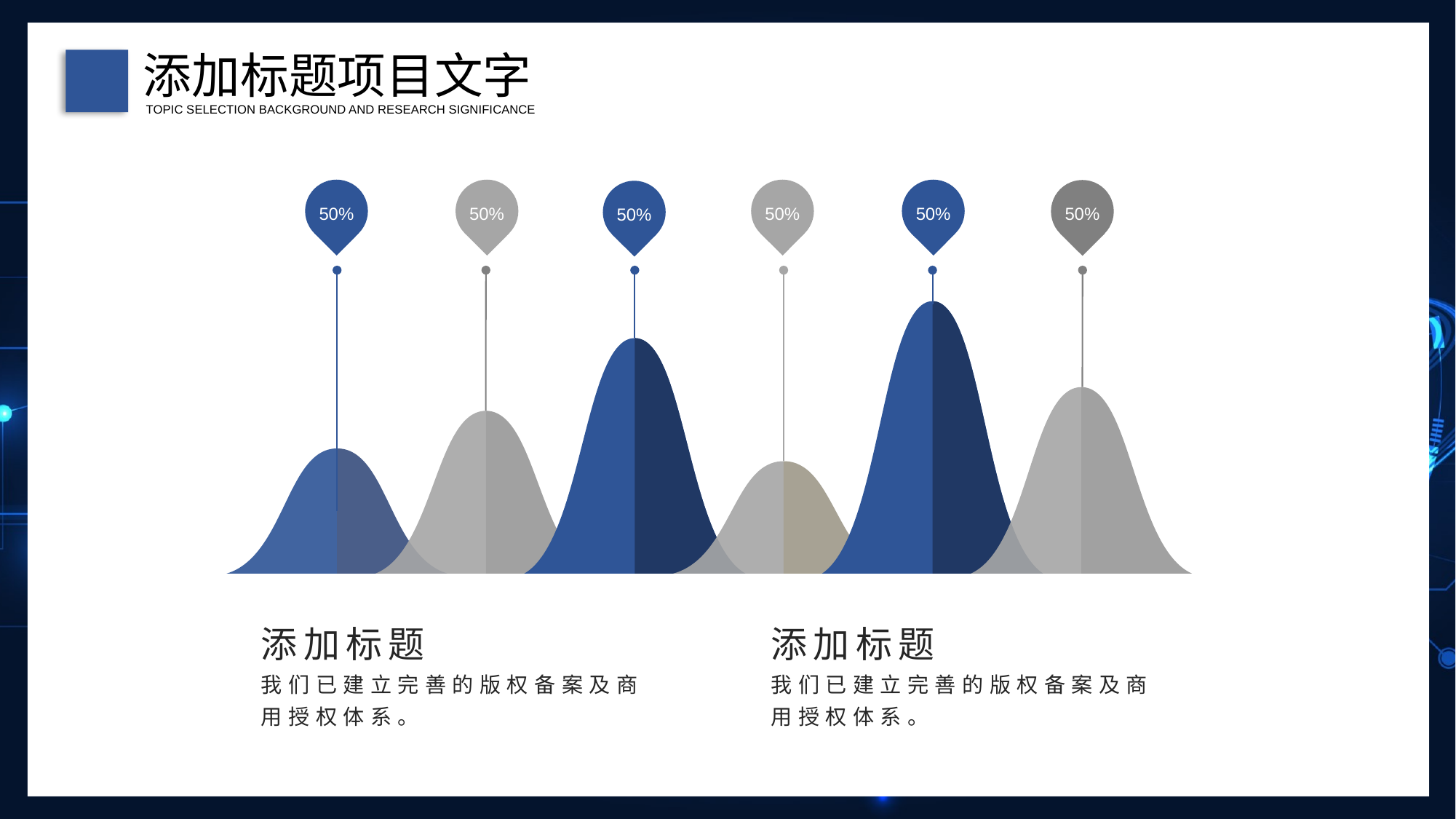

添加标题项目文字
TOPIC SELECTION BACKGROUND AND RESEARCH SIGNIFICANCE

50%

50%

50%

50%

50%

50%

添加标题
我们已建立完善的版权备案及商用授权体系。
添加标题
我们已建立完善的版权备案及商用授权体系。